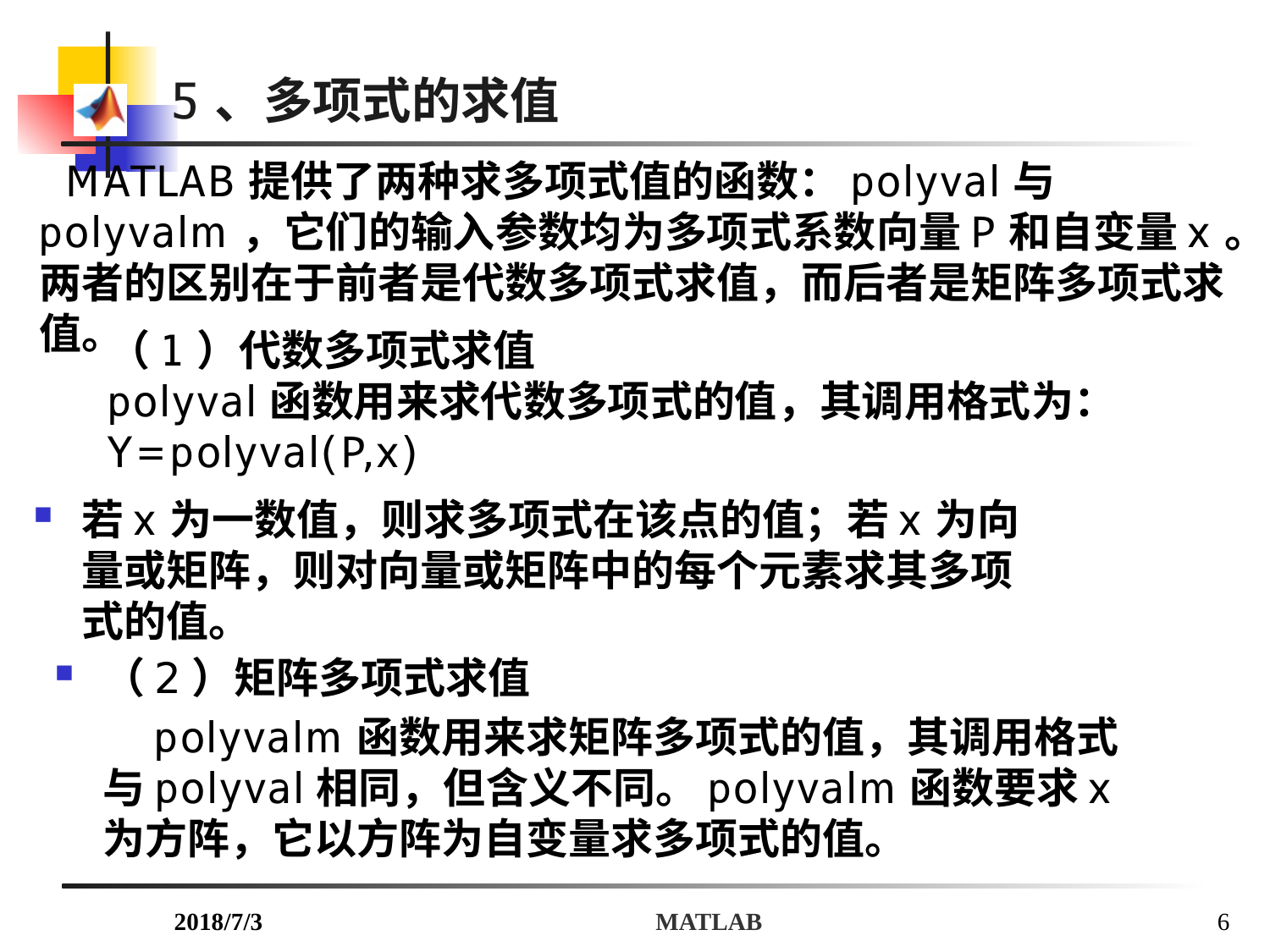

5、多项式的求值
      MATLAB提供了两种求多项式值的函数：polyval与polyvalm，它们的输入参数均为多项式系数向量P和自变量x。两者的区别在于前者是代数多项式求值，而后者是矩阵多项式求值。
（1）代数多项式求值
polyval函数用来求代数多项式的值，其调用格式为：
Y=polyval(P,x)
若x为一数值，则求多项式在该点的值；若x为向量或矩阵，则对向量或矩阵中的每个元素求其多项式的值。
（2）矩阵多项式求值
        polyvalm函数用来求矩阵多项式的值，其调用格式与polyval相同，但含义不同。polyvalm函数要求x为方阵，它以方阵为自变量求多项式的值。
2018/7/3
MATLAB
6